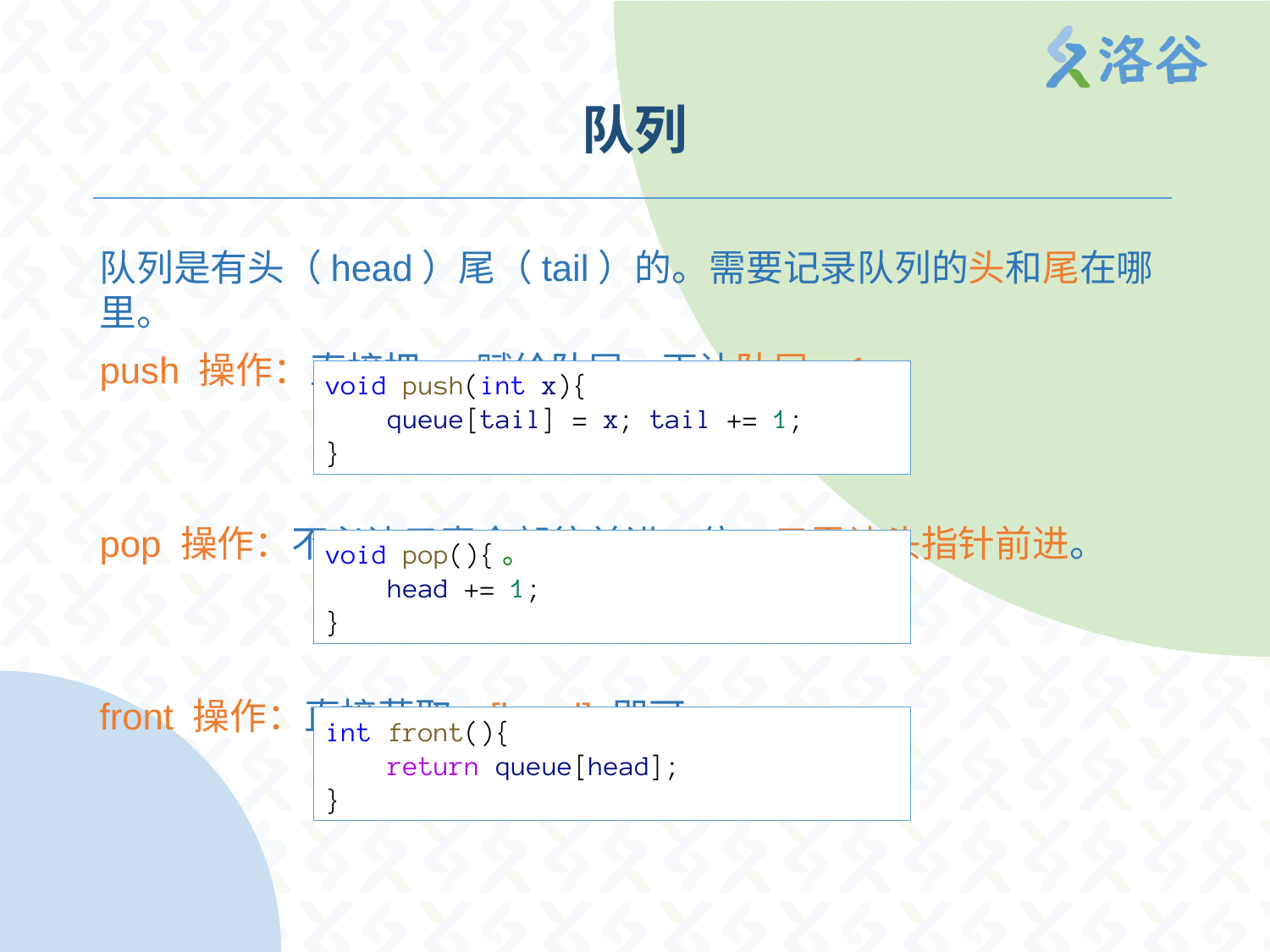

# 队列
队列是有头（head）尾（tail）的。需要记录队列的头和尾在哪里。
push 操作：直接把 x 赋给队尾，再让队尾 +1。

pop 操作：不必让元素全部往前进一位，只需让头指针前进。

front 操作：直接获取 q[head] 即可。

void push(int x){
    queue[tail] = x; tail += 1;
}
void pop(){。
    head += 1;
}
int front(){
    return queue[head];
}